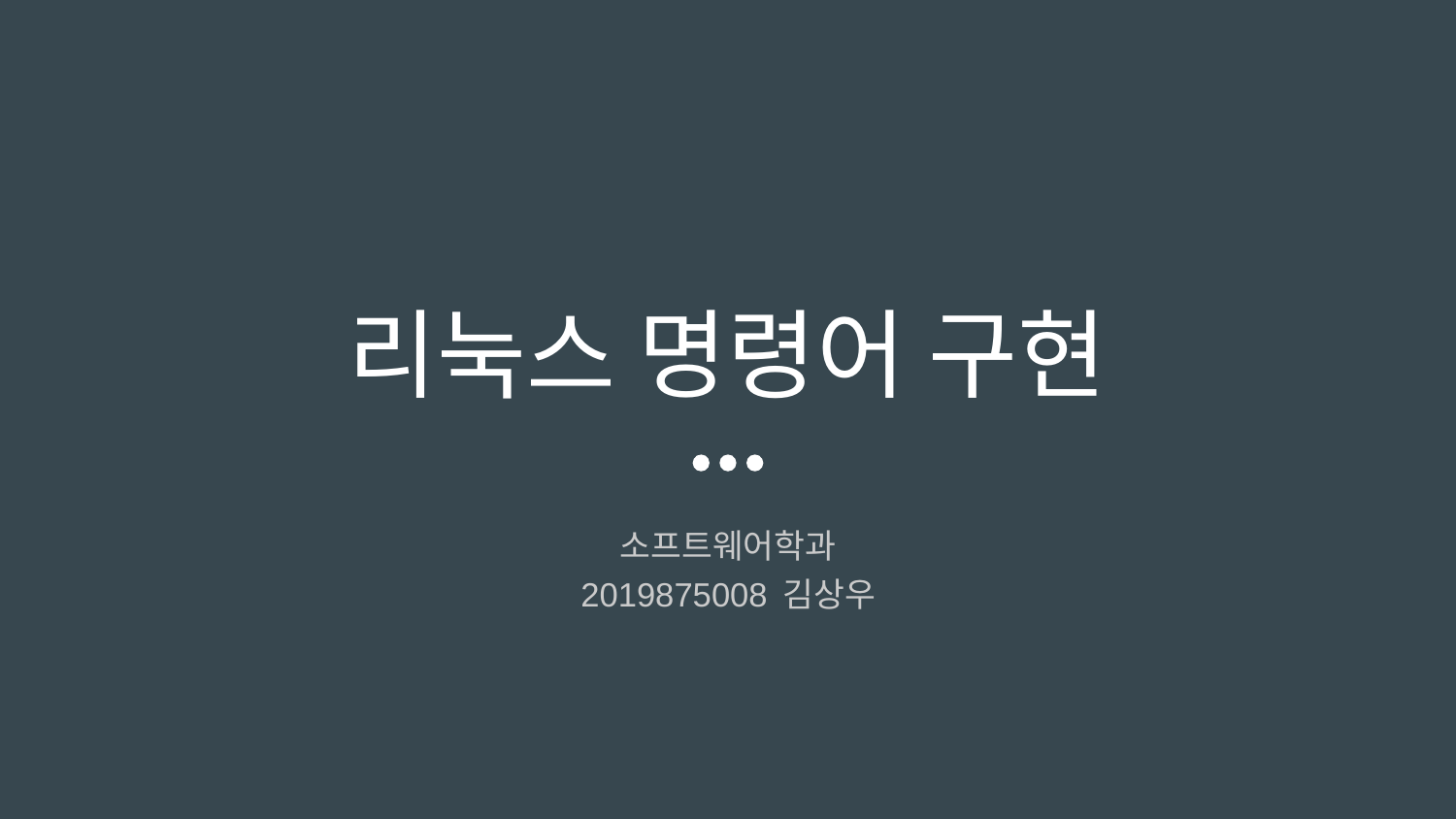

# 리눅스 명령어 구현
소프트웨어학과
2019875008 김상우